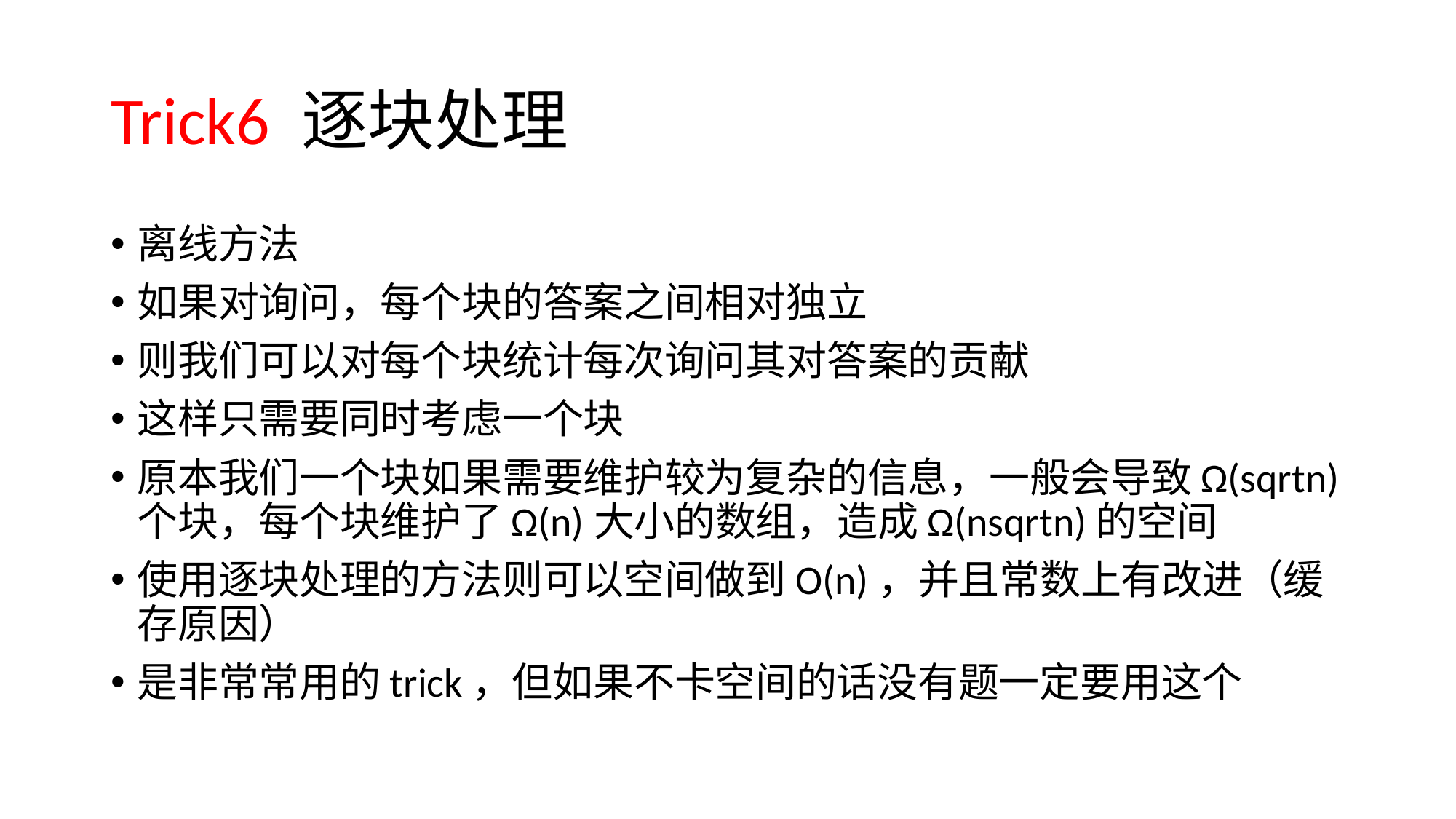

# Trick6 逐块处理
离线方法
如果对询问，每个块的答案之间相对独立
则我们可以对每个块统计每次询问其对答案的贡献
这样只需要同时考虑一个块
原本我们一个块如果需要维护较为复杂的信息，一般会导致Ω(sqrtn)个块，每个块维护了Ω(n)大小的数组，造成Ω(nsqrtn)的空间
使用逐块处理的方法则可以空间做到O(n)，并且常数上有改进（缓存原因）
是非常常用的trick，但如果不卡空间的话没有题一定要用这个